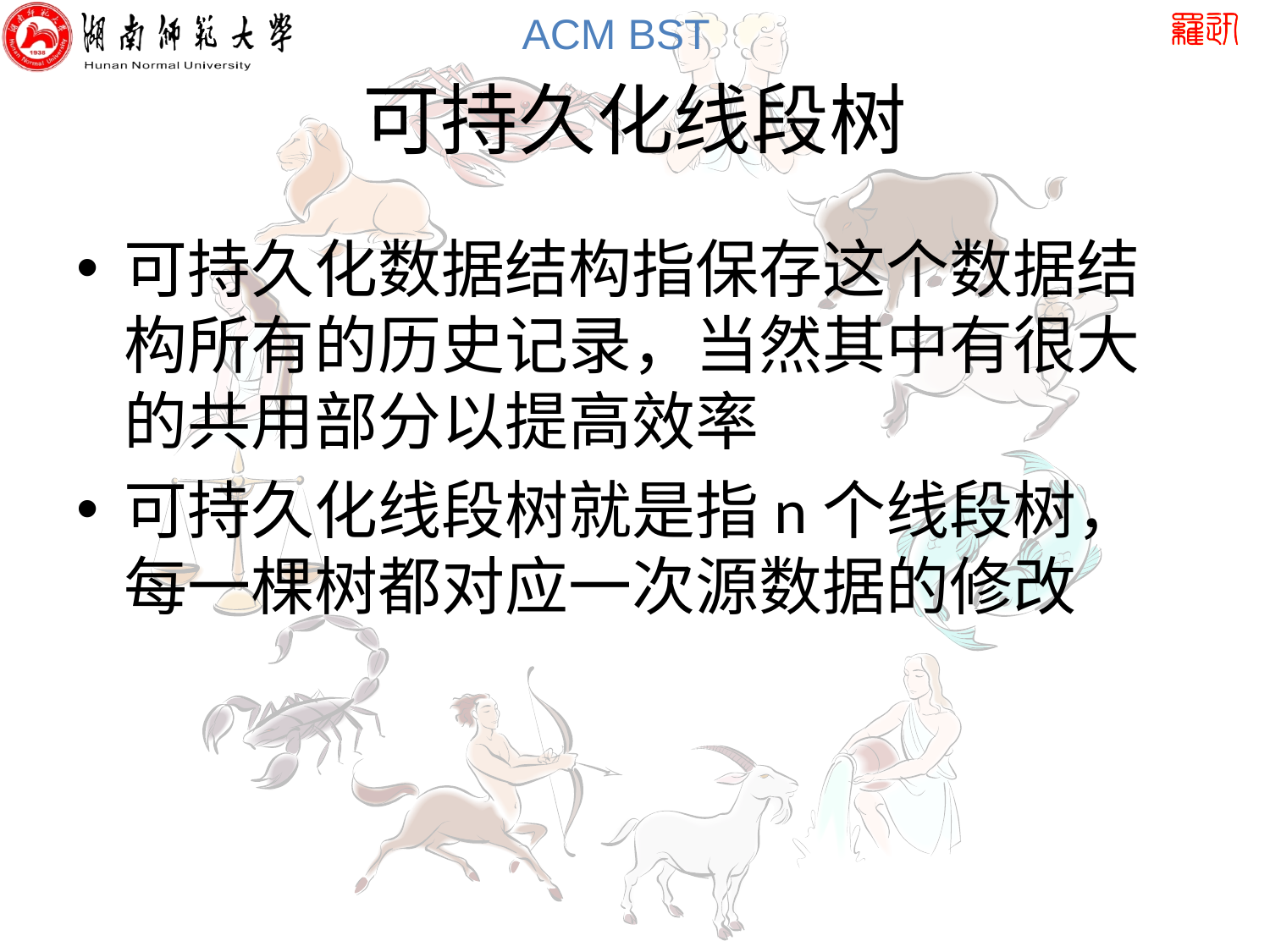

# 可持久化线段树
可持久化数据结构指保存这个数据结构所有的历史记录，当然其中有很大的共用部分以提高效率
可持久化线段树就是指n个线段树，每一棵树都对应一次源数据的修改